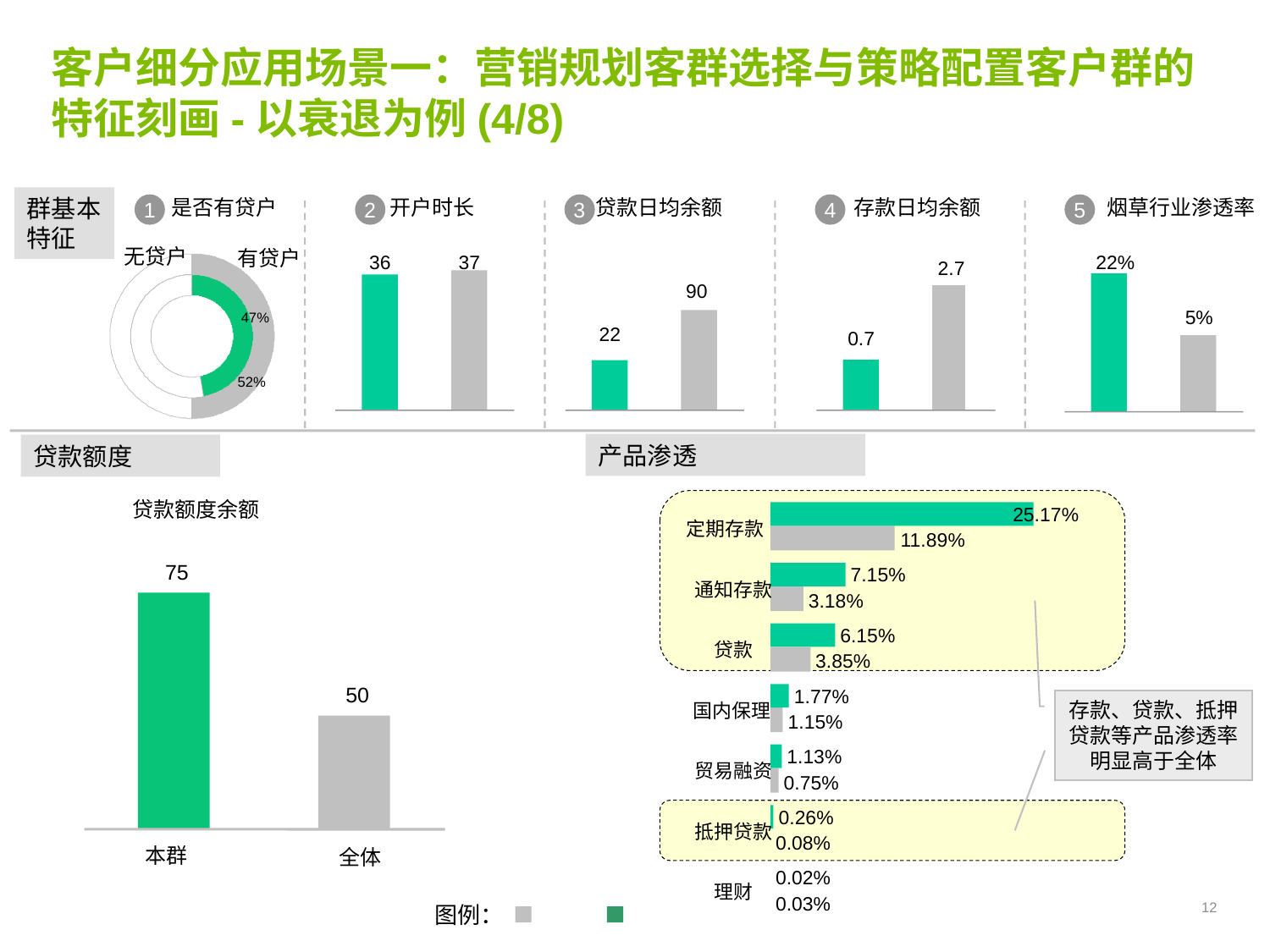

# 客户细分应用场景一：营销规划客群选择与策略配置客户群的特征刻画-以衰退为例(4/8)
群基本
特征
1
是否有贷户
2
开户时长
3
贷款日均余额
4
存款日均余额
5
烟草行业渗透率

无贷户
有贷户

36
37

90

22

47%
52%

22%

5%

2.7

0.7

产品渗透
贷款额度

贷款额度余额

25.17%
定期存款

11.89%

7.15%
通知存款

3.18%

6.15%
贷款

3.85%

1.77%
国内保理

1.15%

1.13%
贸易融资

0.75%

0.26%
抵押贷款
0.08%
0.02%
理财
0.03%

75

50

本群
全体
存款、贷款、抵押贷款等产品渗透率明显高于全体

12
图例：